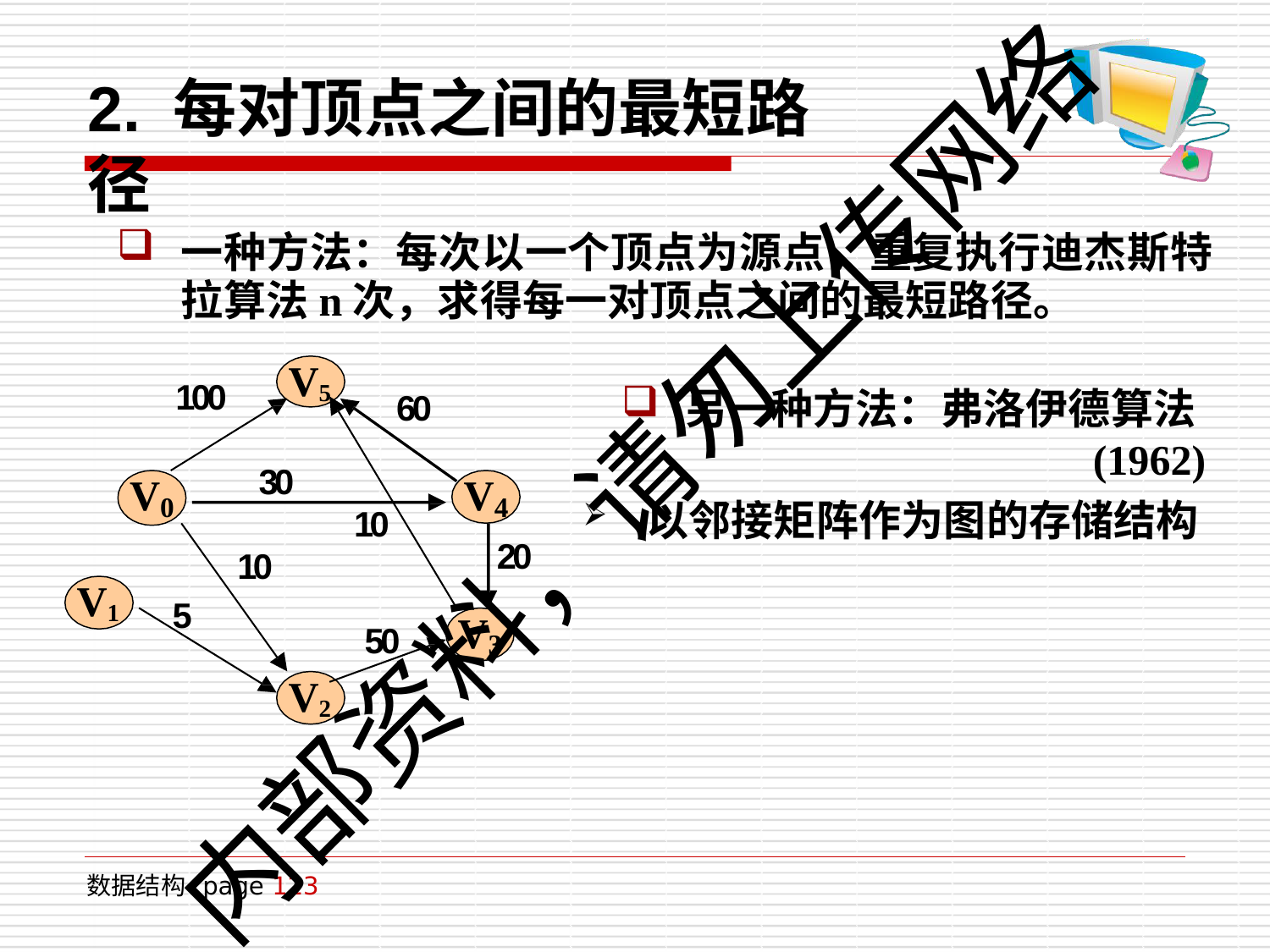

# 2. 每对顶点之间的最短路径

一种方法：每次以一个顶点为源点，重复执行迪杰斯特 拉算法n次，求得每一对顶点之间的最短路径。
V5

另一种方法：弗洛伊德算法(1962)
以邻接矩阵作为图的存储结构
100
60

内部资料，请勿上传网络
30
V
V

4
20
0

10

10
V1

5
V

50
3

V2

数据结构
page 123